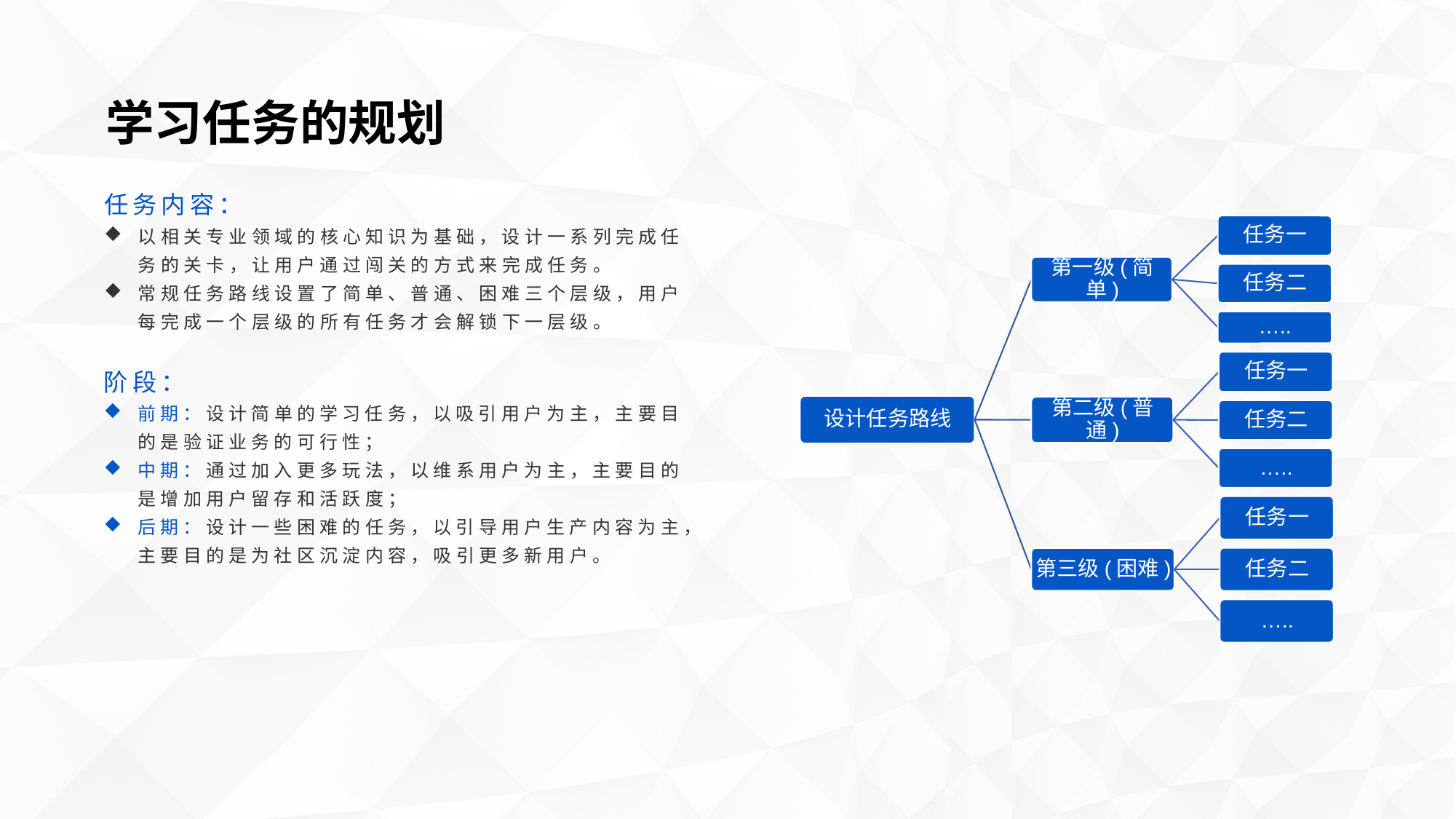

学习任务的规划
任务内容：
以相关专业领域的核心知识为基础，设计一系列完成任务的关卡，让用户通过闯关的方式来完成任务。
常规任务路线设置了简单、普通、困难三个层级，用户每完成一个层级的所有任务才会解锁下一层级。
设计任务路线

第一级(简单)

任务一

任务二

…..

第二级(普通)

任务一

任务二

…..

第三级(困难)

任务一

任务二

…..
阶段：
前期：设计简单的学习任务，以吸引用户为主，主要目的是验证业务的可行性；
中期：通过加入更多玩法，以维系用户为主，主要目的是增加用户留存和活跃度；
后期：设计一些困难的任务，以引导用户生产内容为主，主要目的是为社区沉淀内容，吸引更多新用户。